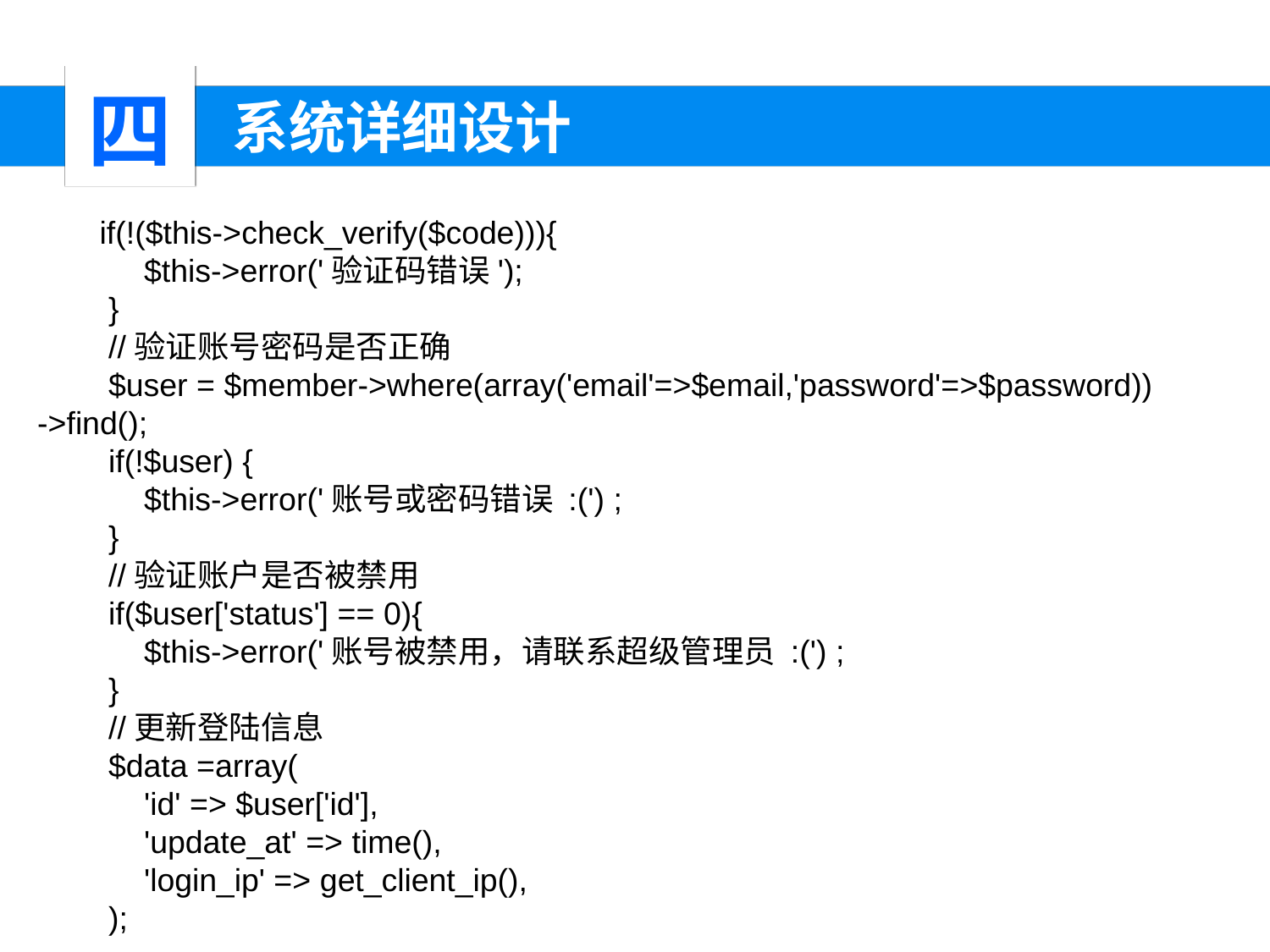

四
                系统详细设计
       if(!($this->check_verify($code))){
            $this->error('验证码错误');
        }
        //验证账号密码是否正确
        $user = $member->where(array('email'=>$email,'password'=>$password))
->find();
        if(!$user) {
            $this->error('账号或密码错误 :(') ;
        }
        //验证账户是否被禁用
        if($user['status'] == 0){
            $this->error('账号被禁用，请联系超级管理员 :(') ;
        }
        //更新登陆信息
        $data =array(
            'id' => $user['id'],
            'update_at' => time(),
            'login_ip' => get_client_ip(),
        );